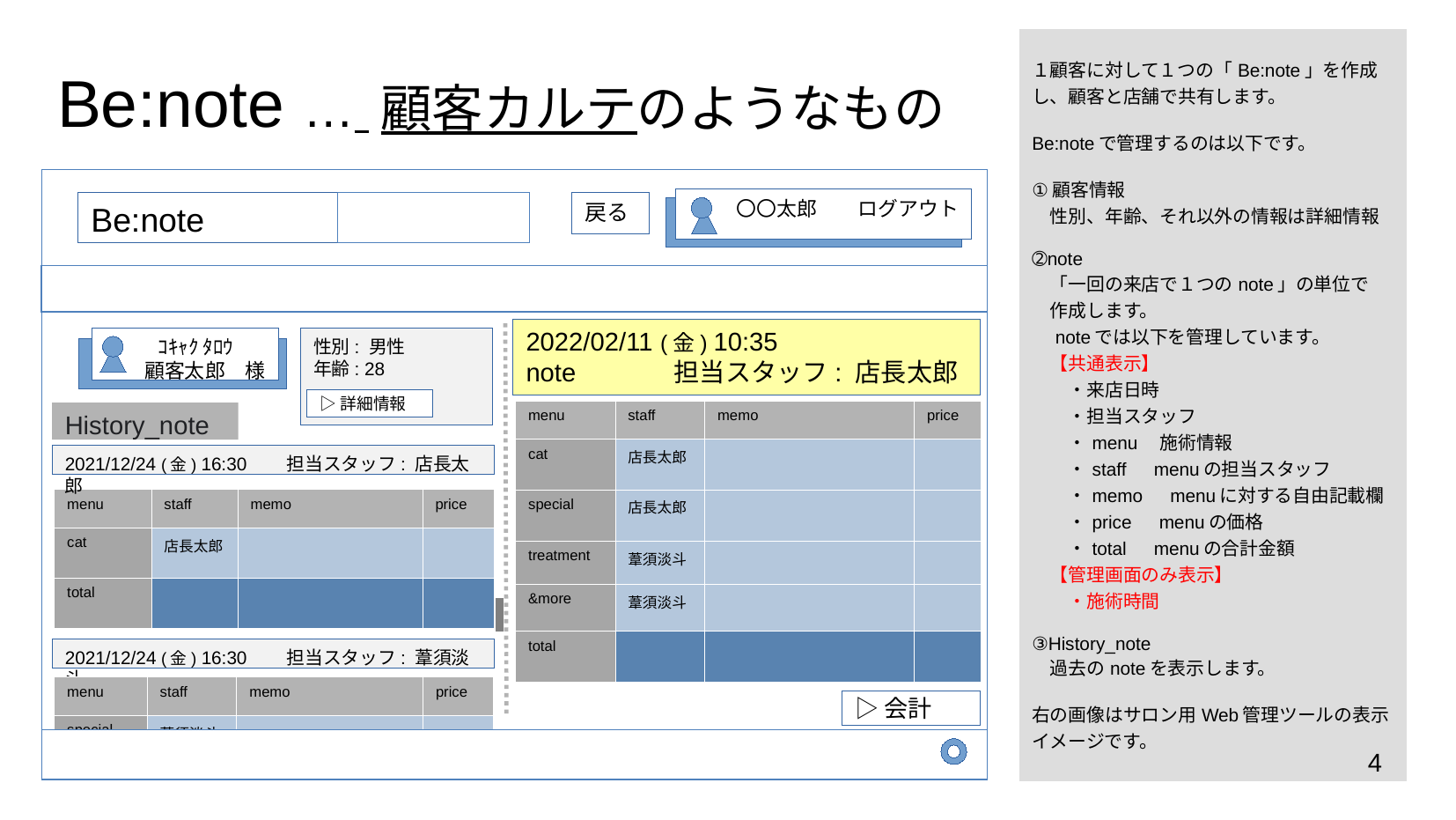

| １顧客に対して１つの「Be:note」を作成し、顧客と店舗で共有します。 Be:noteで管理するのは以下です。 ①顧客情報 　性別、年齢、それ以外の情報は詳細情報 ➁note 　「一回の来店で１つのnote」の単位で 　作成します。 　noteでは以下を管理しています。 　【共通表示】 　　・来店日時 　　・担当スタッフ 　　・menu　施術情報 　　・staff　menuの担当スタッフ　 　　・memo　menuに対する自由記載欄 　　・price　menuの価格 　　・total　menuの合計金額 　【管理画面のみ表示】 　　・施術時間 ③History\_note 　過去のnoteを表示します。 右の画像はサロン用Web管理ツールの表示イメージです。 |
| --- |
# Be:note … 顧客カルテのようなもの

〇〇太郎　　ログアウト
Be:note

戻る

2022/02/11 (金) 10:35
note  　　　担当スタッフ: 店長太郎
ｺｷｬｸ ﾀﾛｳ
顧客太郎　様
性別: 男性
年齢: 28

▷詳細情報
| menu | staff | memo | price |
| --- | --- | --- | --- |
| cat | 店長太郎 |  |  |
| special | 店長太郎 |  |  |
| treatment | 葦須淡斗 |  |  |
| &more | 葦須淡斗 |  |  |
| total |  |  |  |
History_note
2021/12/24 (金) 16:30       担当スタッフ: 店長太郎
| menu | staff | memo | price |
| --- | --- | --- | --- |
| cat | 店長太郎 |  |  |
| total |  |  |  |
2021/12/24 (金) 16:30       担当スタッフ: 葦須淡斗
| menu | staff | memo | price |
| --- | --- | --- | --- |
| special | 葦須淡斗 |  |  |
▷会計

4